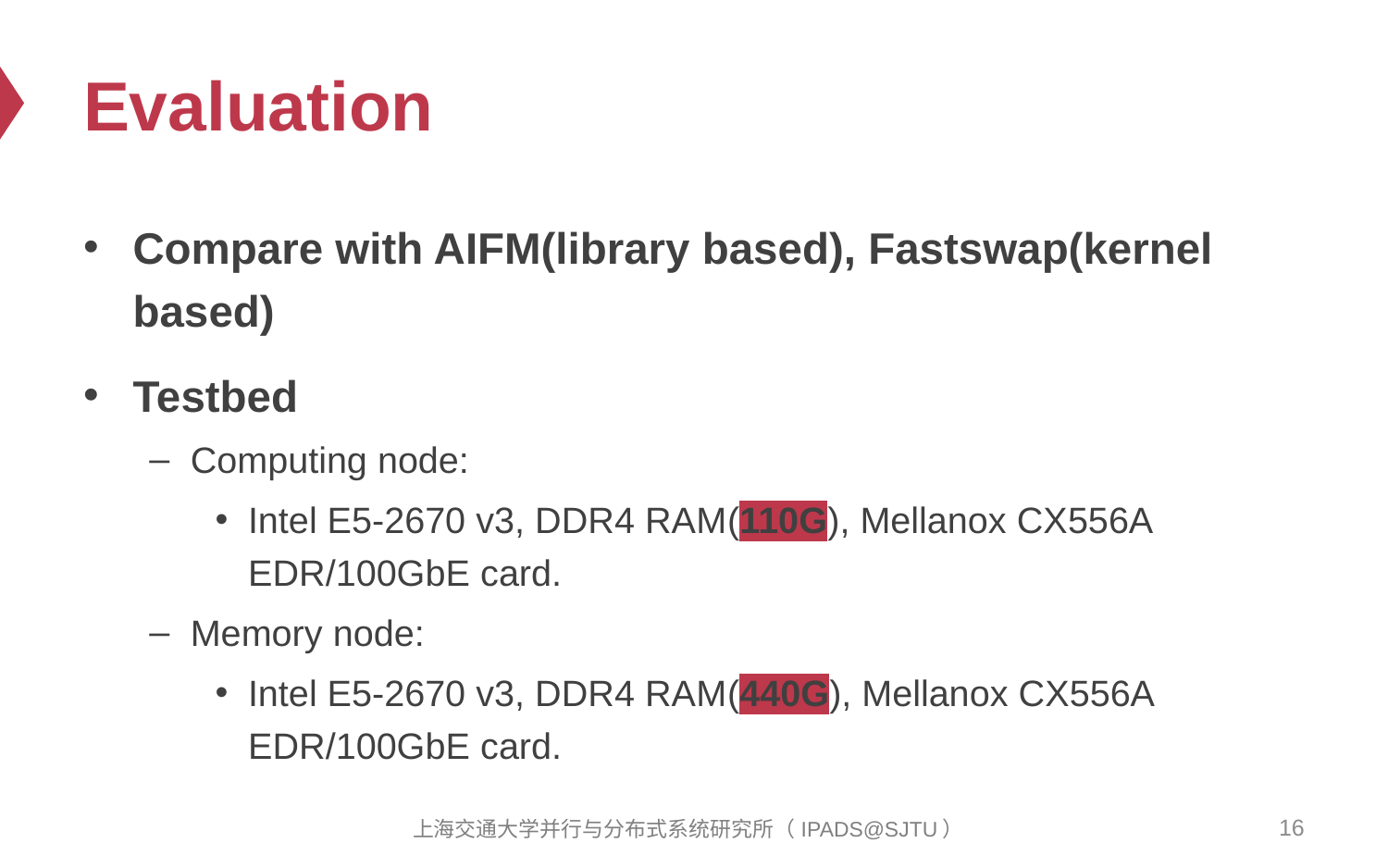

# Evaluation
Compare with AIFM(library based), Fastswap(kernel based)
Testbed
Computing node:
Intel E5-2670 v3, DDR4 RAM(110G), Mellanox CX556A EDR/100GbE card.
Memory node:
Intel E5-2670 v3, DDR4 RAM(440G), Mellanox CX556A EDR/100GbE card.

16
上海交通大学并行与分布式系统研究所（IPADS@SJTU）